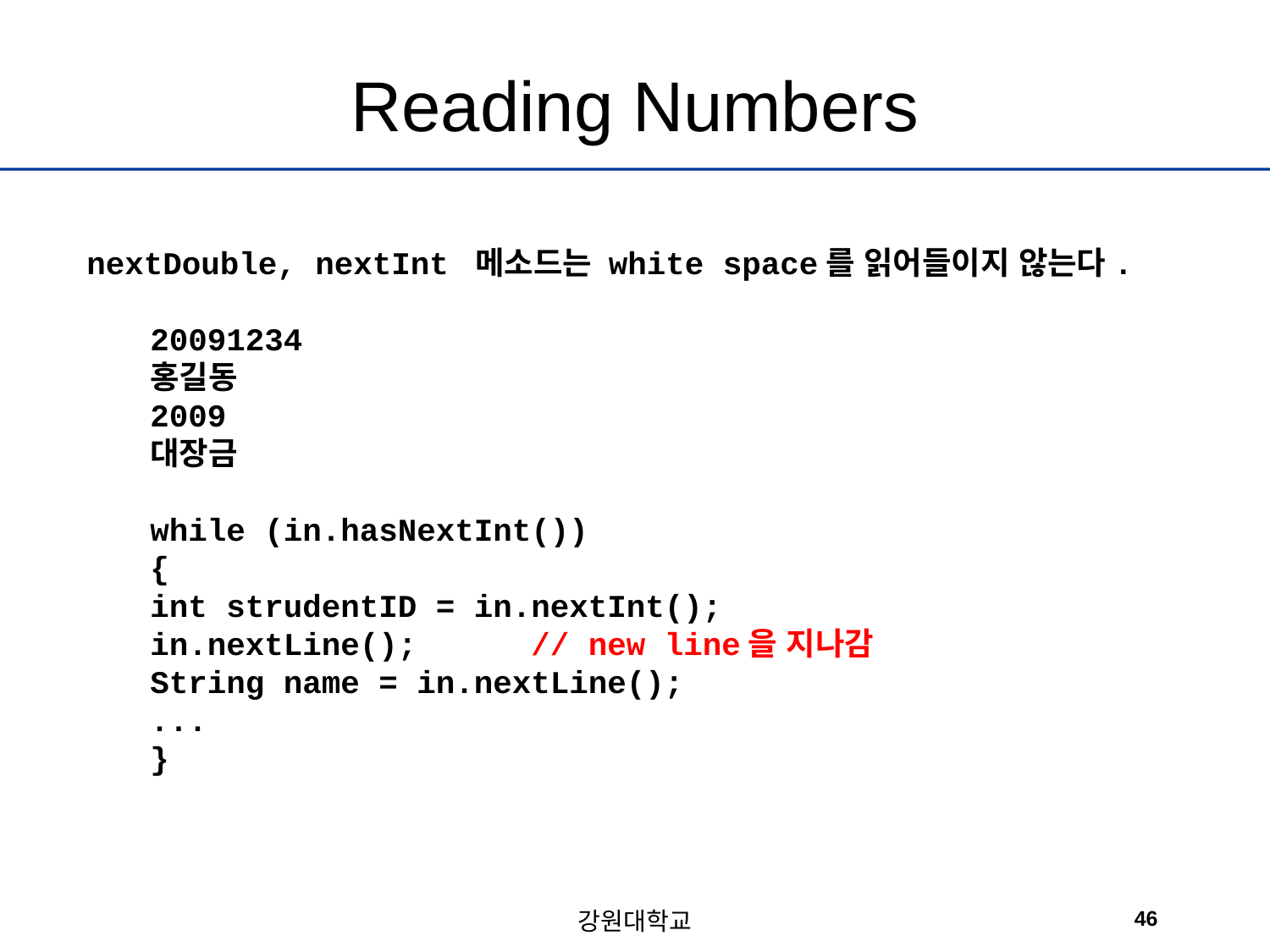

# Reading Numbers

nextDouble, nextInt 메소드는 white space를 읽어들이지 않는다.

20091234
홍길동
2009
대장금

while (in.hasNextInt())
{
int strudentID = in.nextInt();
in.nextLine();	// new line을 지나감
String name = in.nextLine();
...
}
강원대학교